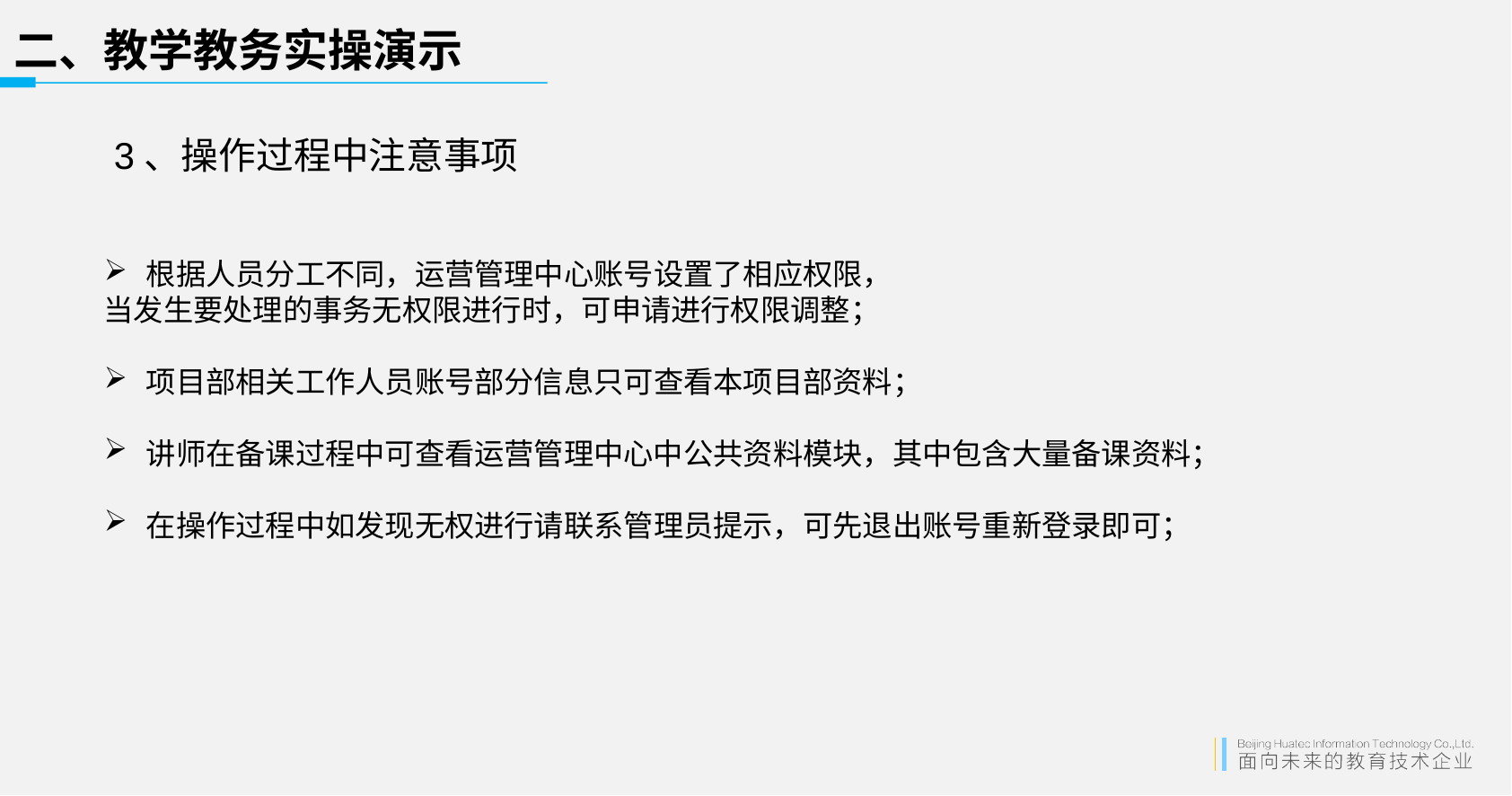

# 二、教学教务实操演示

3、操作过程中注意事项
根据人员分工不同，运营管理中心账号设置了相应权限，
当发生要处理的事务无权限进行时，可申请进行权限调整；

项目部相关工作人员账号部分信息只可查看本项目部资料；

讲师在备课过程中可查看运营管理中心中公共资料模块，其中包含大量备课资料；

在操作过程中如发现无权进行请联系管理员提示，可先退出账号重新登录即可；